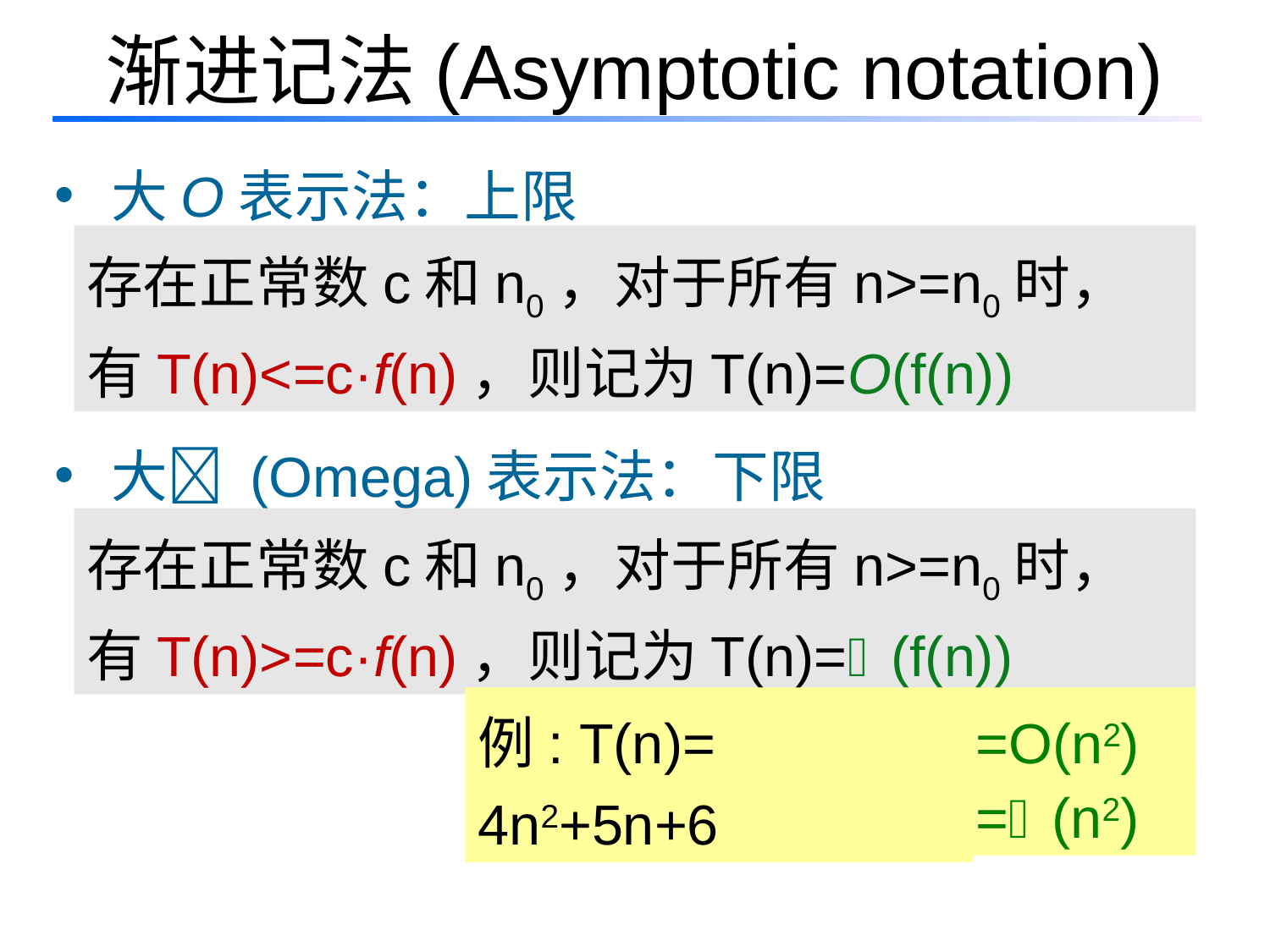

# 渐进记法(Asymptotic notation)

 大O表示法：上限
存在正常数c和n0，对于所有n>=n0时，
有T(n)<=c·f(n)，则记为T(n)=O(f(n))
 大Ω (Omega)表示法：下限
存在正常数c和n0，对于所有n>=n0时，
有T(n)>=c·f(n)，则记为T(n)=Ω(f(n))
例: T(n)= 4n2+5n+6
=O(n2)
=Ω(n2)